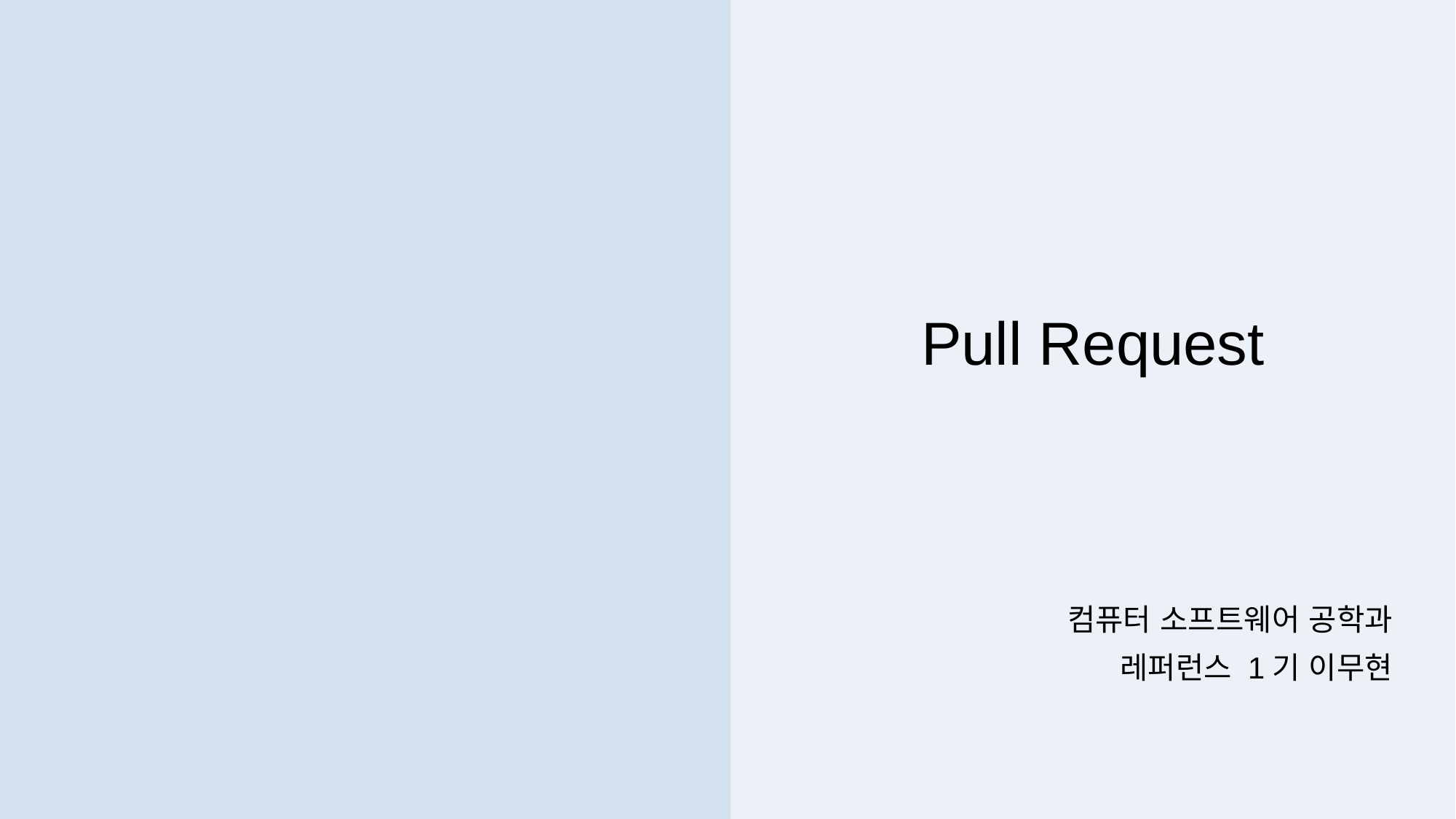

#
Pull Request
컴퓨터 소프트웨어 공학과
레퍼런스 1기 이무현